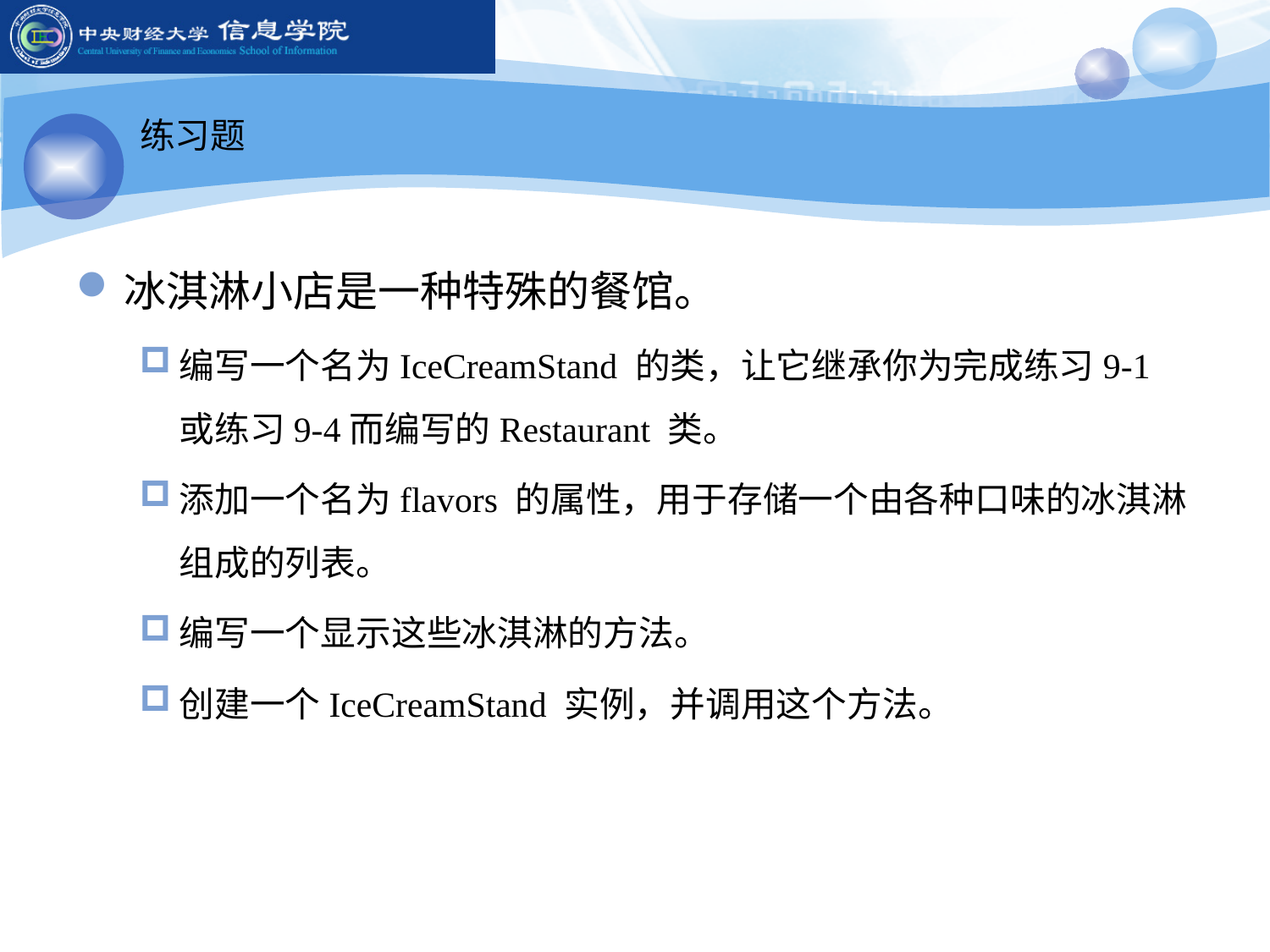

练习题
冰淇淋小店是一种特殊的餐馆。
编写一个名为IceCreamStand 的类，让它继承你为完成练习9-1或练习9-4而编写的Restaurant 类。
添加一个名为flavors 的属性，用于存储一个由各种口味的冰淇淋组成的列表。
编写一个显示这些冰淇淋的方法。
创建一个IceCreamStand 实例，并调用这个方法。